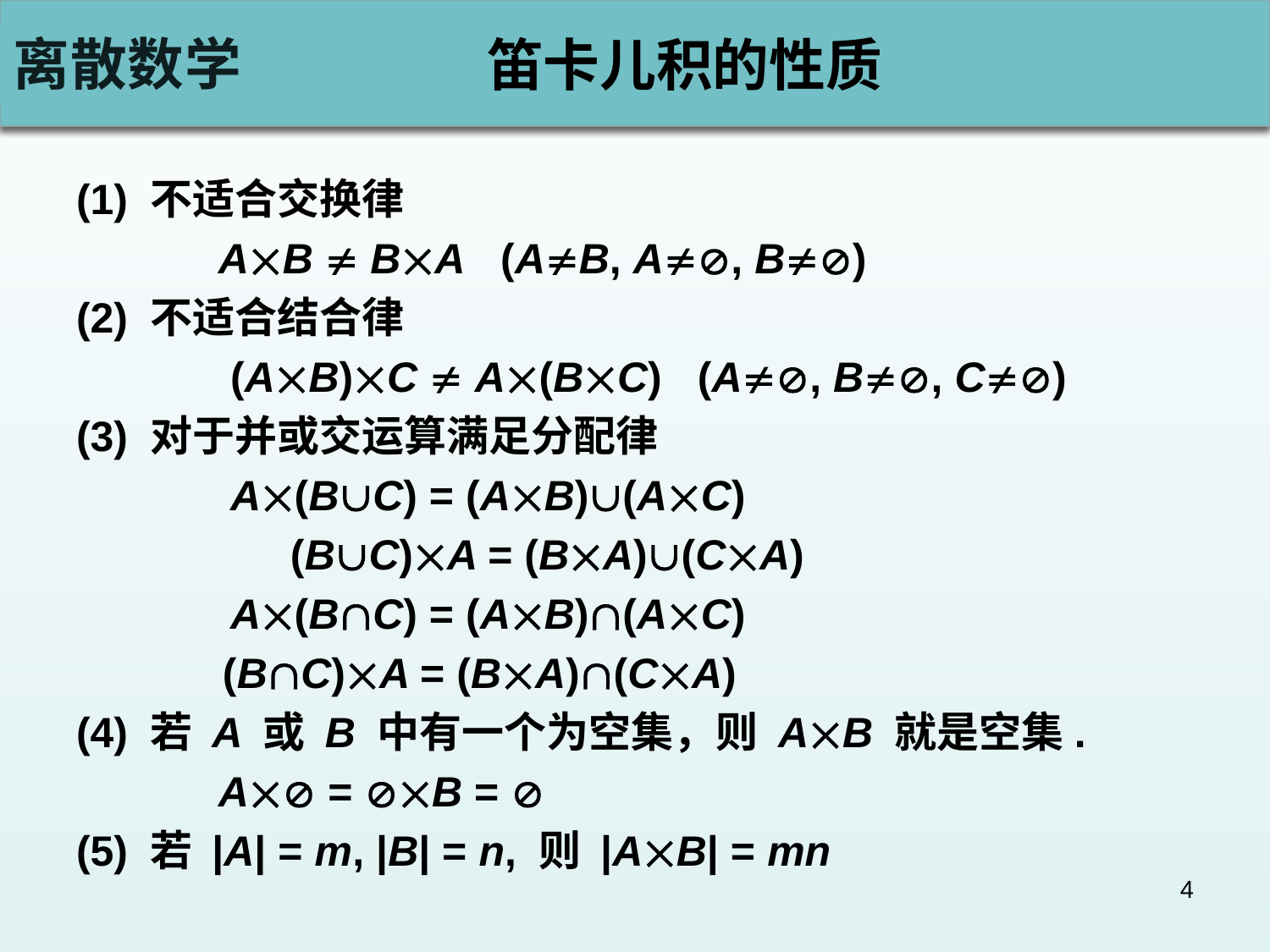

# 笛卡儿积的性质
(1) 不适合交换律
            A×B ≠ B×A   (A≠B, A≠∅, B≠∅)
(2) 不适合结合律
             (A×B)×C ≠ A×(B×C)   (A≠∅, B≠∅, C≠∅)
(3) 对于并或交运算满足分配律
             A×(B∪C) = (A×B)∪(A×C)
		  (B∪C)×A = (B×A)∪(C×A)
             A×(B∩C) = (A×B)∩(A×C)
	       (B∩C)×A = (B×A)∩(C×A)
(4) 若 A 或 B 中有一个为空集，则 A×B 就是空集.
            A×∅ = ∅×B = ∅
(5) 若 |A| = m, |B| = n, 则 |A×B| = mn
4